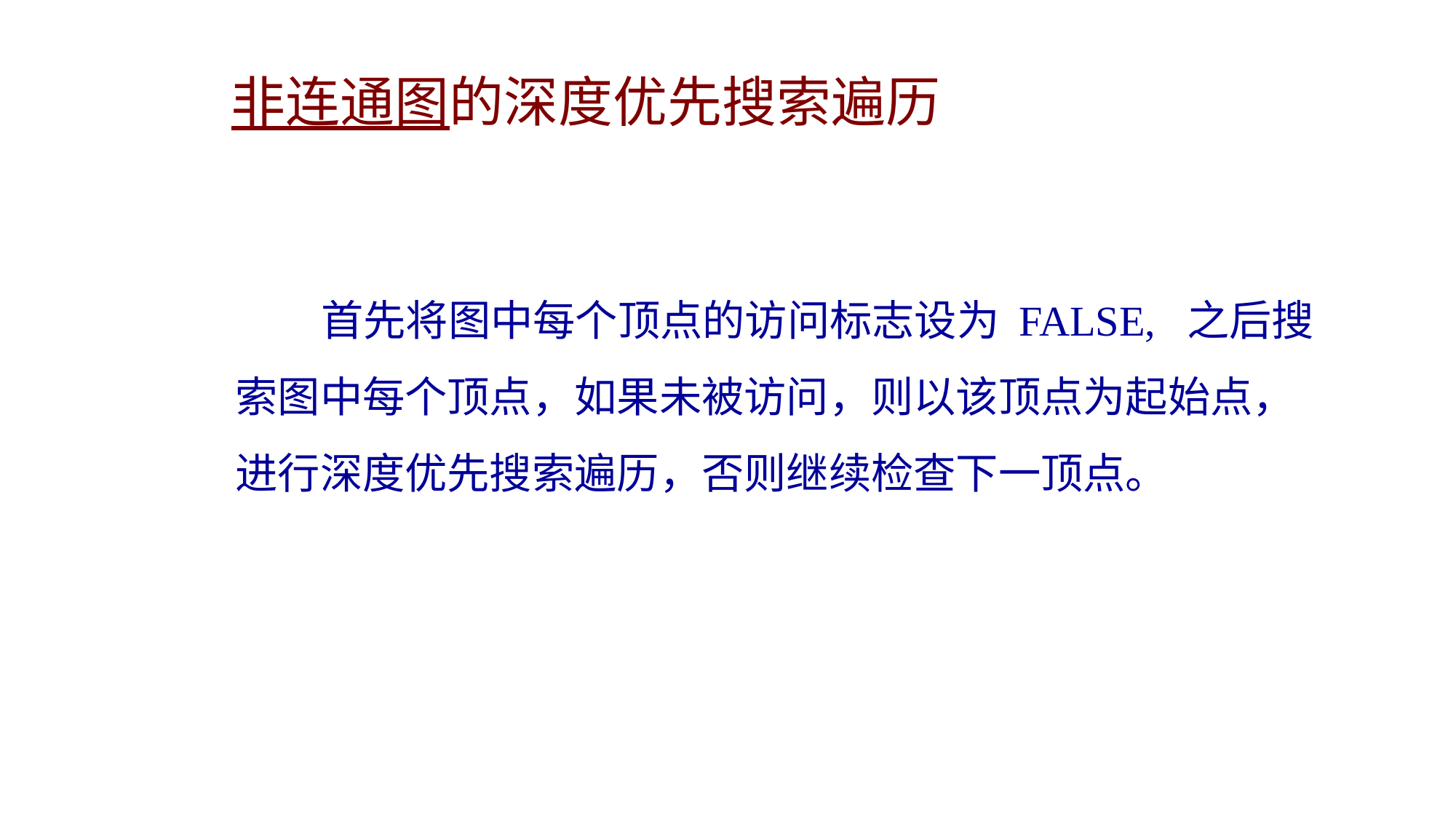

非连通图的深度优先搜索遍历
        首先将图中每个顶点的访问标志设为 FALSE,  之后搜索图中每个顶点，如果未被访问，则以该顶点为起始点，进行深度优先搜索遍历，否则继续检查下一顶点。